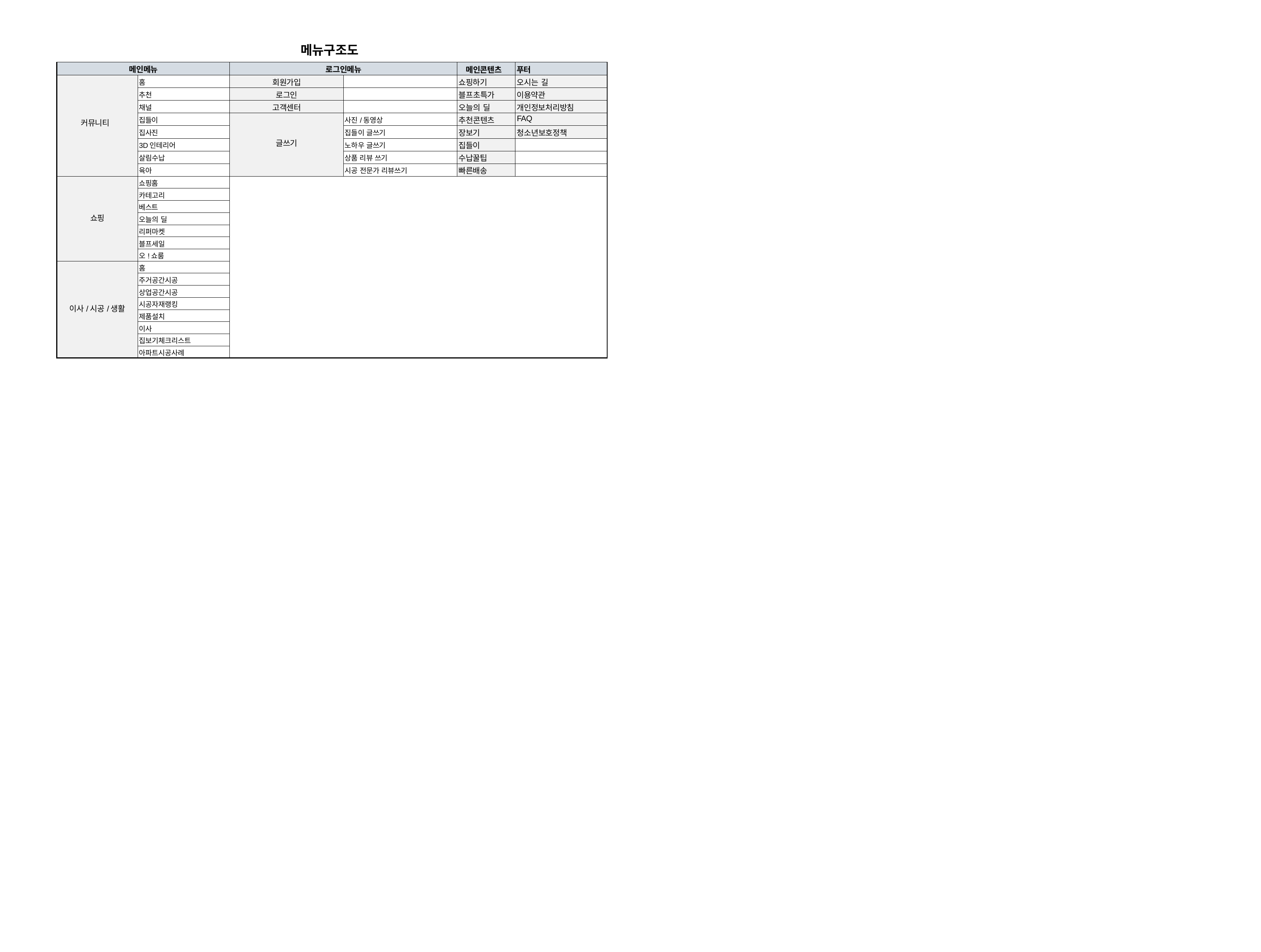

메뉴구조도
| 메인메뉴 |  | 로그인메뉴 |  | 메인콘텐츠 | 푸터 |
| --- | --- | --- | --- | --- | --- |
| 커뮤니티 | 홈 | 회원가입 |  | 쇼핑하기 | 오시는 길 |
|  | 추천 | 로그인 |  | 블프초특가 | 이용약관 |
|  | 채널 | 고객센터 |  | 오늘의 딜 | 개인정보처리방침 |
|  | 집들이 | 글쓰기 | 사진/동영상 | 추천콘텐츠 | FAQ |
|  | 집사진 |  | 집들이 글쓰기 | 장보기 | 청소년보호정책 |
|  | 3D인테리어 |  | 노하우 글쓰기 | 집들이 |  |
|  | 살림수납 |  | 상품 리뷰 쓰기 | 수납꿀팁 |  |
|  | 육아 |  | 시공 전문가 리뷰쓰기 | 빠른배송 |  |
| 쇼핑 | 쇼핑홈 |  |  |  |  |
|  | 카테고리 |  |  |  |  |
|  | 베스트 |  |  |  |  |
|  | 오늘의 딜 |  |  |  |  |
|  | 리퍼마켓 |  |  |  |  |
|  | 블프세일 |  |  |  |  |
|  | 오!쇼룸 |  |  |  |  |
| 이사/시공/생활 | 홈 |  |  |  |  |
|  | 주거공간시공 |  |  |  |  |
|  | 상업공간시공 |  |  |  |  |
|  | 시공자재랭킹 |  |  |  |  |
|  | 제품설치 |  |  |  |  |
|  | 이사 |  |  |  |  |
|  | 집보기체크리스트 |  |  |  |  |
|  | 아파트시공사례 |  |  |  |  |